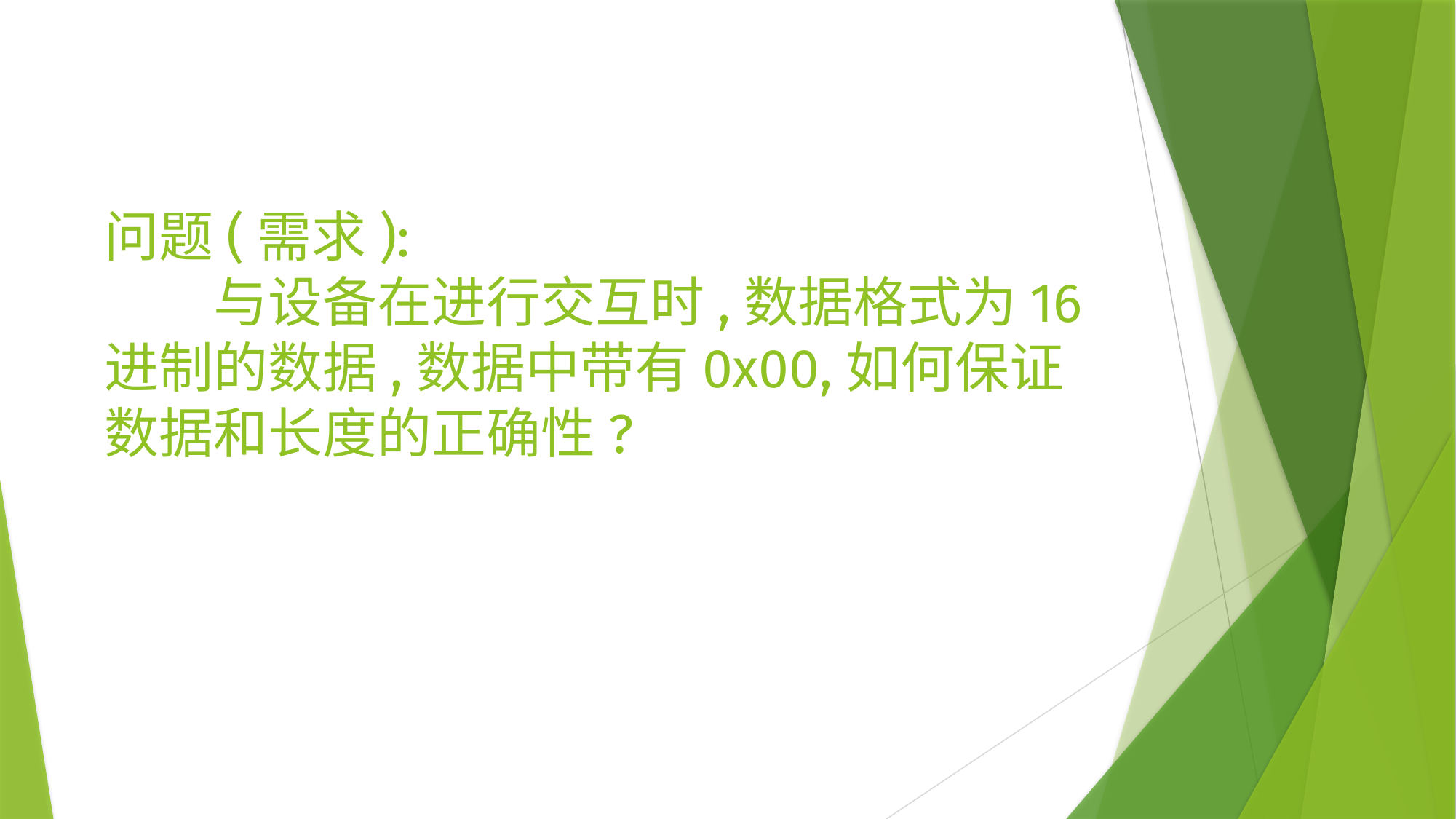

# 问题(需求): 与设备在进行交互时,数据格式为16进制的数据,数据中带有0x00,如何保证数据和长度的正确性?